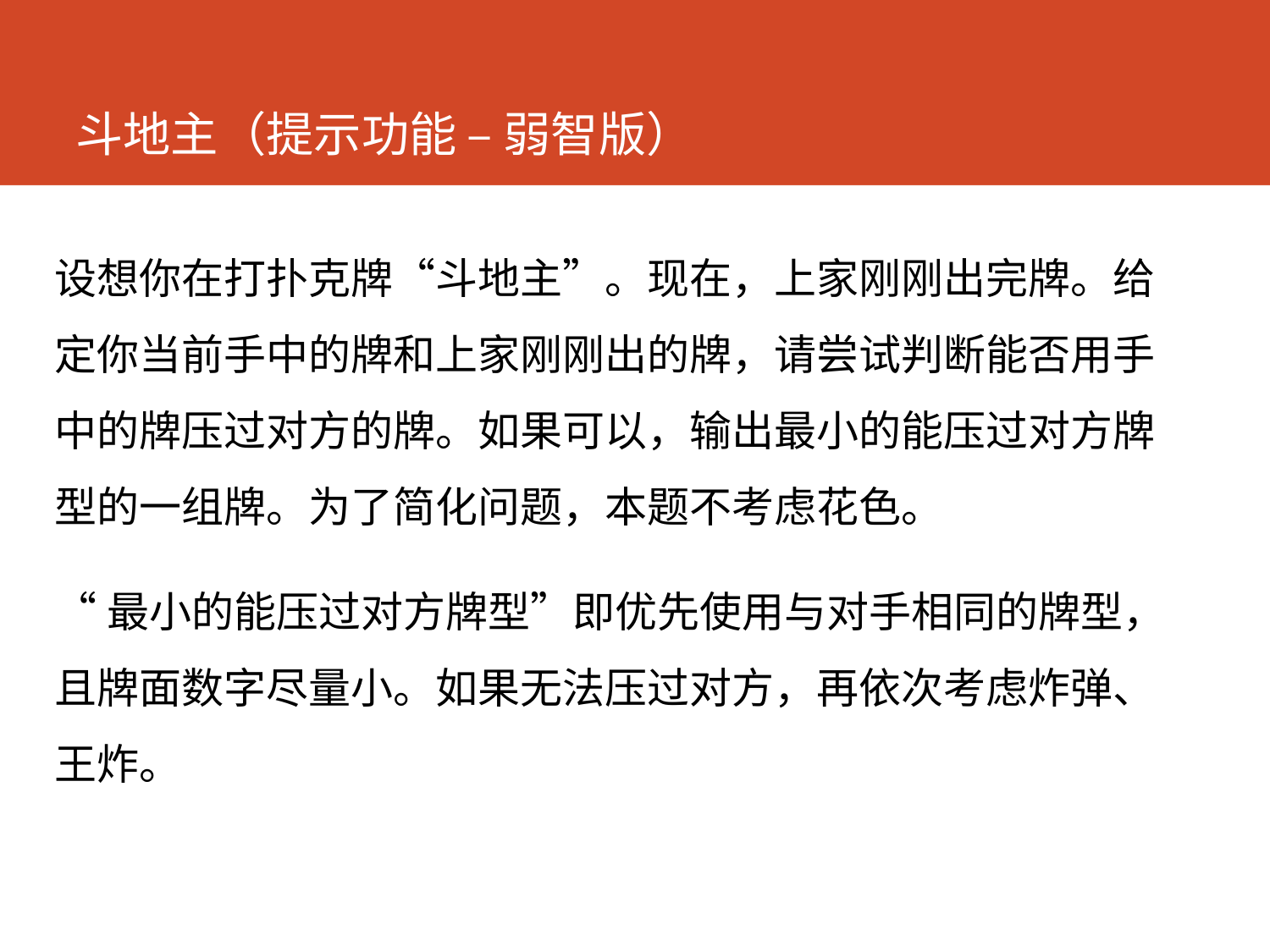

# 斗地主（提示功能 – 弱智版）
设想你在打扑克牌“斗地主”。现在，上家刚刚出完牌。给定你当前手中的牌和上家刚刚出的牌，请尝试判断能否用手中的牌压过对方的牌。如果可以，输出最小的能压过对方牌型的一组牌。为了简化问题，本题不考虑花色。
“最小的能压过对方牌型”即优先使用与对手相同的牌型，且牌面数字尽量小。如果无法压过对方，再依次考虑炸弹、王炸。